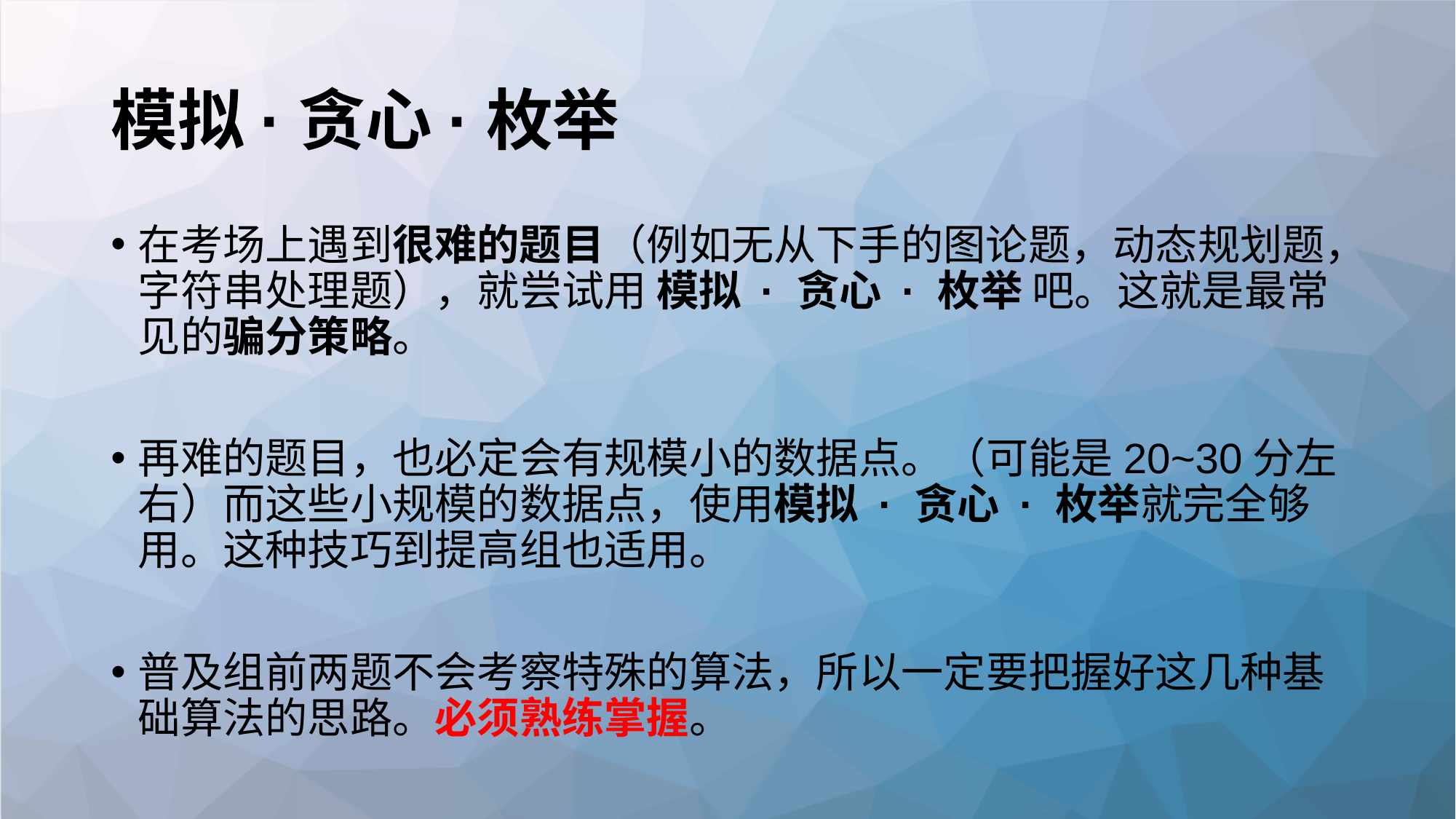

# 模拟·贪心·枚举
在考场上遇到很难的题目（例如无从下手的图论题，动态规划题，字符串处理题），就尝试用 模拟 · 贪心 · 枚举 吧。这就是最常见的骗分策略。

再难的题目，也必定会有规模小的数据点。（可能是20~30分左右）而这些小规模的数据点，使用模拟 · 贪心 · 枚举就完全够用。这种技巧到提高组也适用。

普及组前两题不会考察特殊的算法，所以一定要把握好这几种基础算法的思路。必须熟练掌握。